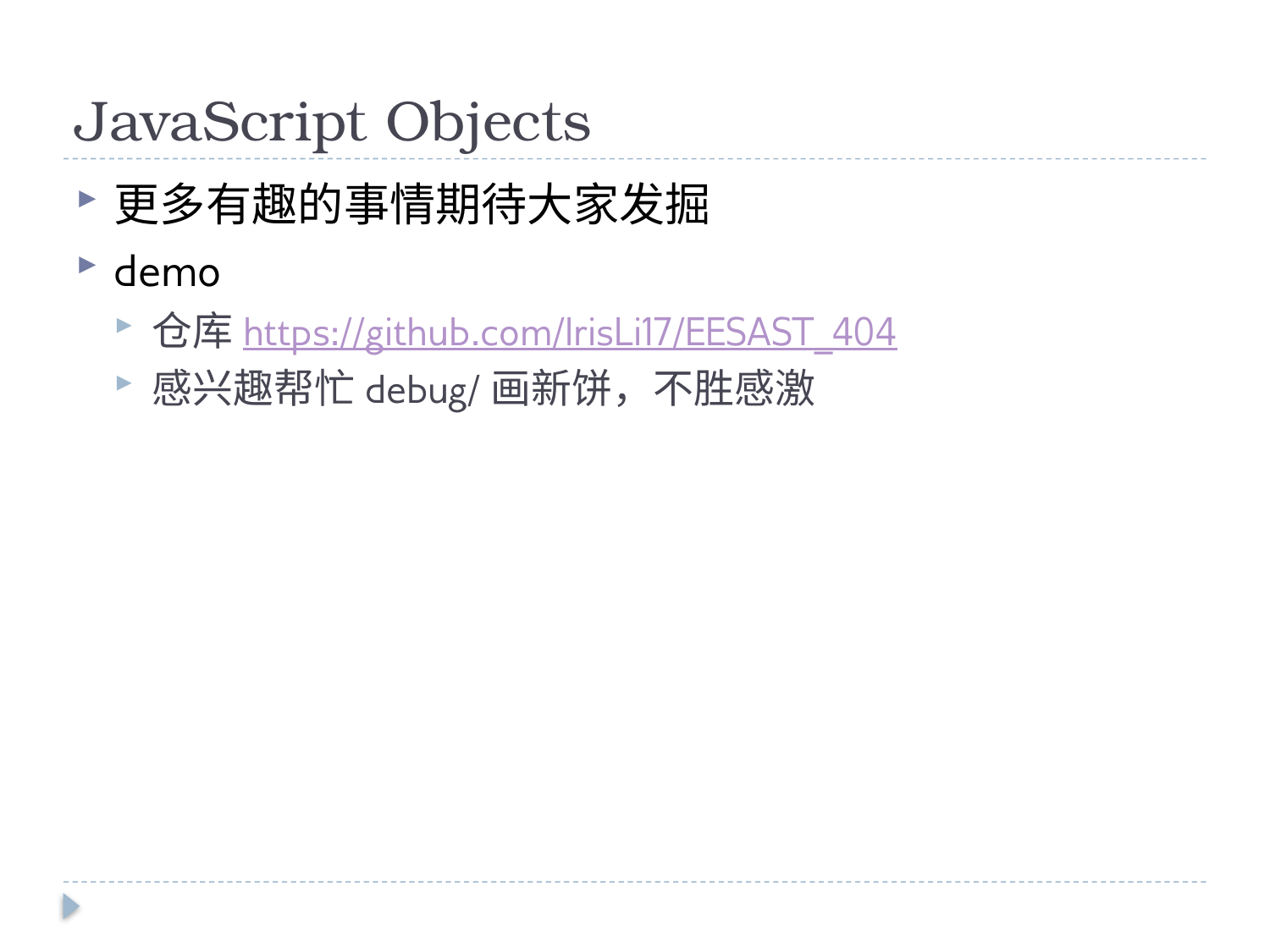

# JavaScript Objects
更多有趣的事情期待大家发掘
demo
仓库https://github.com/IrisLi17/EESAST_404
感兴趣帮忙debug/画新饼，不胜感激